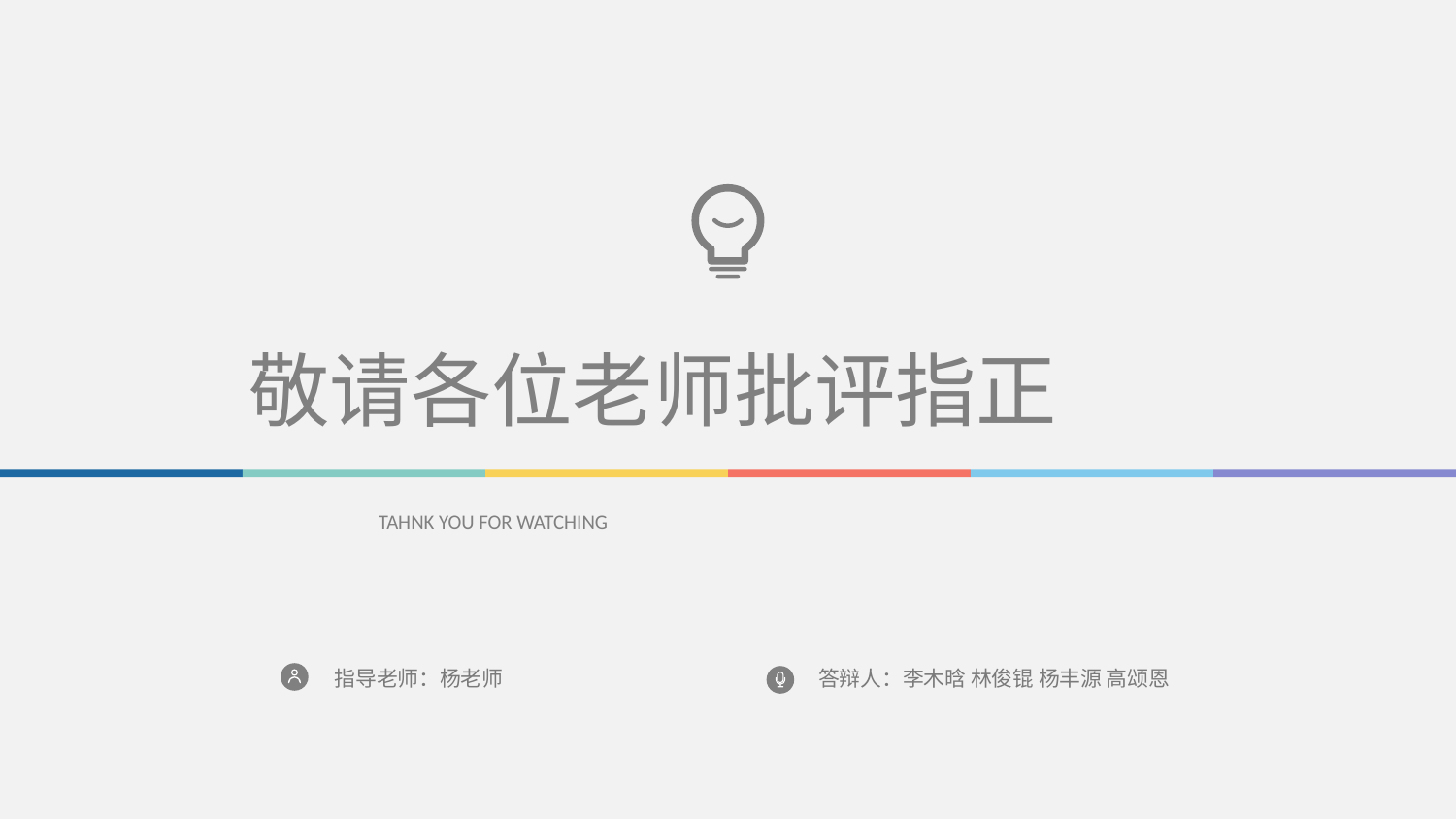

敬请各位老师批评指正

TAHNK YOU FOR WATCHING
指导老师：杨老师
答辩人：李木晗 林俊锟 杨丰源 高颂恩